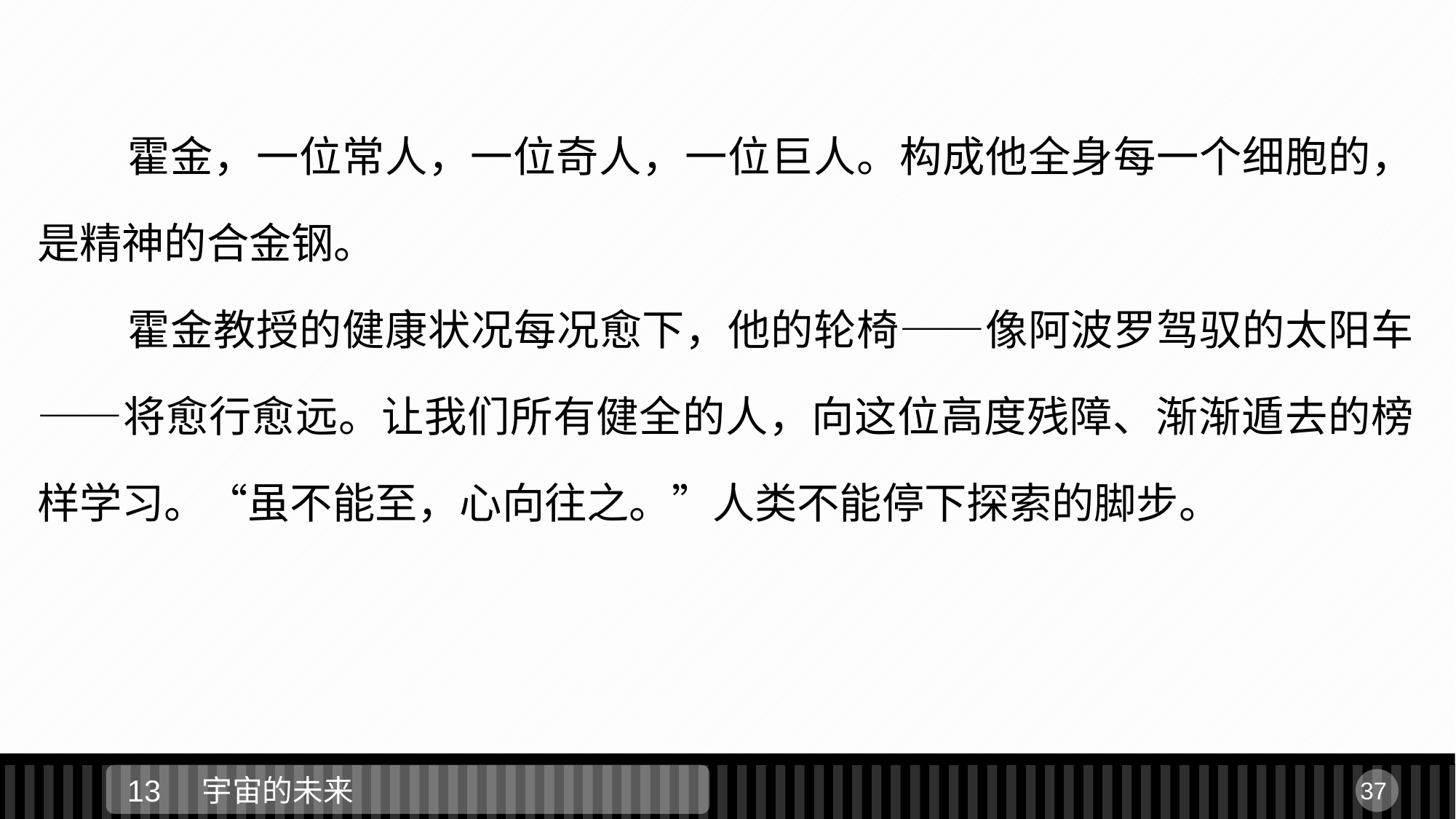

霍金，一位常人，一位奇人，一位巨人。构成他全身每一个细胞的，是精神的合金钢。
        霍金教授的健康状况每况愈下，他的轮椅——像阿波罗驾驭的太阳车——将愈行愈远。让我们所有健全的人，向这位高度残障、渐渐遁去的榜样学习。“虽不能至，心向往之。”人类不能停下探索的脚步。